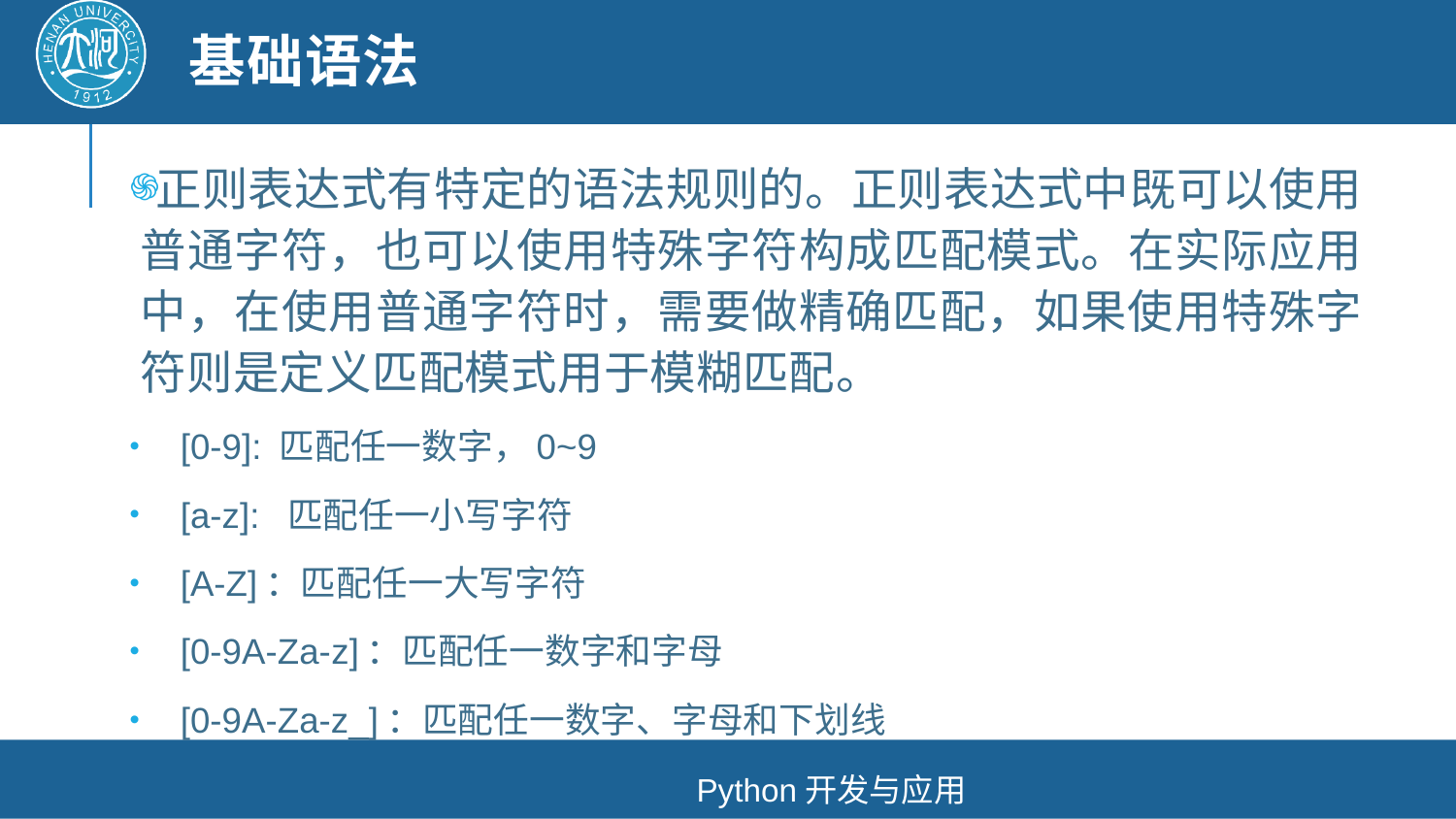

# 基础语法
正则表达式有特定的语法规则的。正则表达式中既可以使用普通字符，也可以使用特殊字符构成匹配模式。在实际应用中，在使用普通字符时，需要做精确匹配，如果使用特殊字符则是定义匹配模式用于模糊匹配。
    [0-9]: 匹配任一数字，0~9
    [a-z]:  匹配任一小写字符
    [A-Z]：匹配任一大写字符
    [0-9A-Za-z]：匹配任一数字和字母
    [0-9A-Za-z_]：匹配任一数字、字母和下划线

Python开发与应用
41